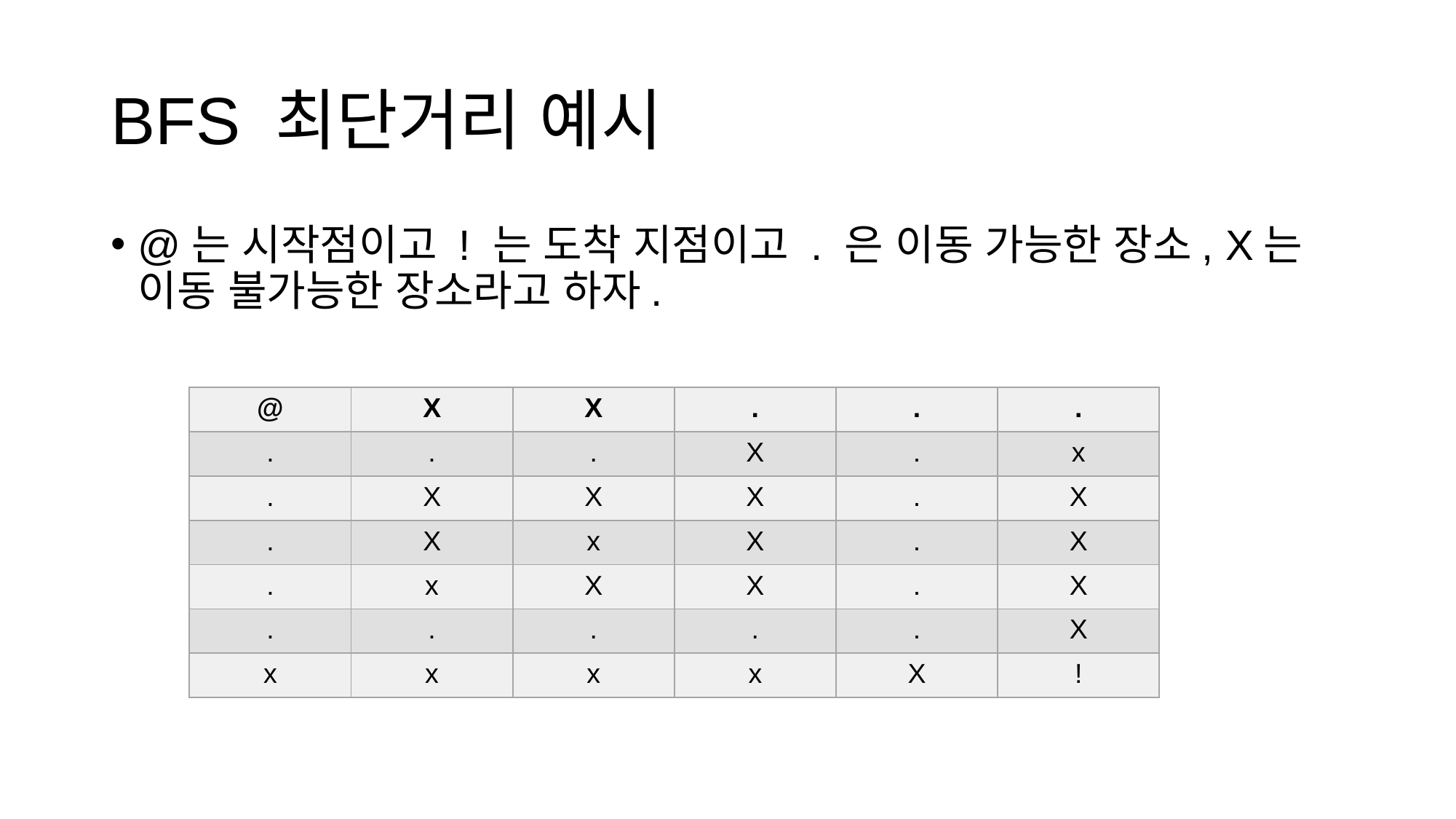

# BFS 최단거리 예시
@는 시작점이고 ! 는 도착 지점이고 . 은 이동 가능한 장소, X는 이동 불가능한 장소라고 하자.

| @ | X | X | . | . | . |
| --- | --- | --- | --- | --- | --- |
| . | . | . | X | . | x |
| . | X | X | X | . | X |
| . | X | x | X | . | X |
| . | x | X | X | . | X |
| . | . | . | . | . | X |
| x | x | x | x | X | ! |